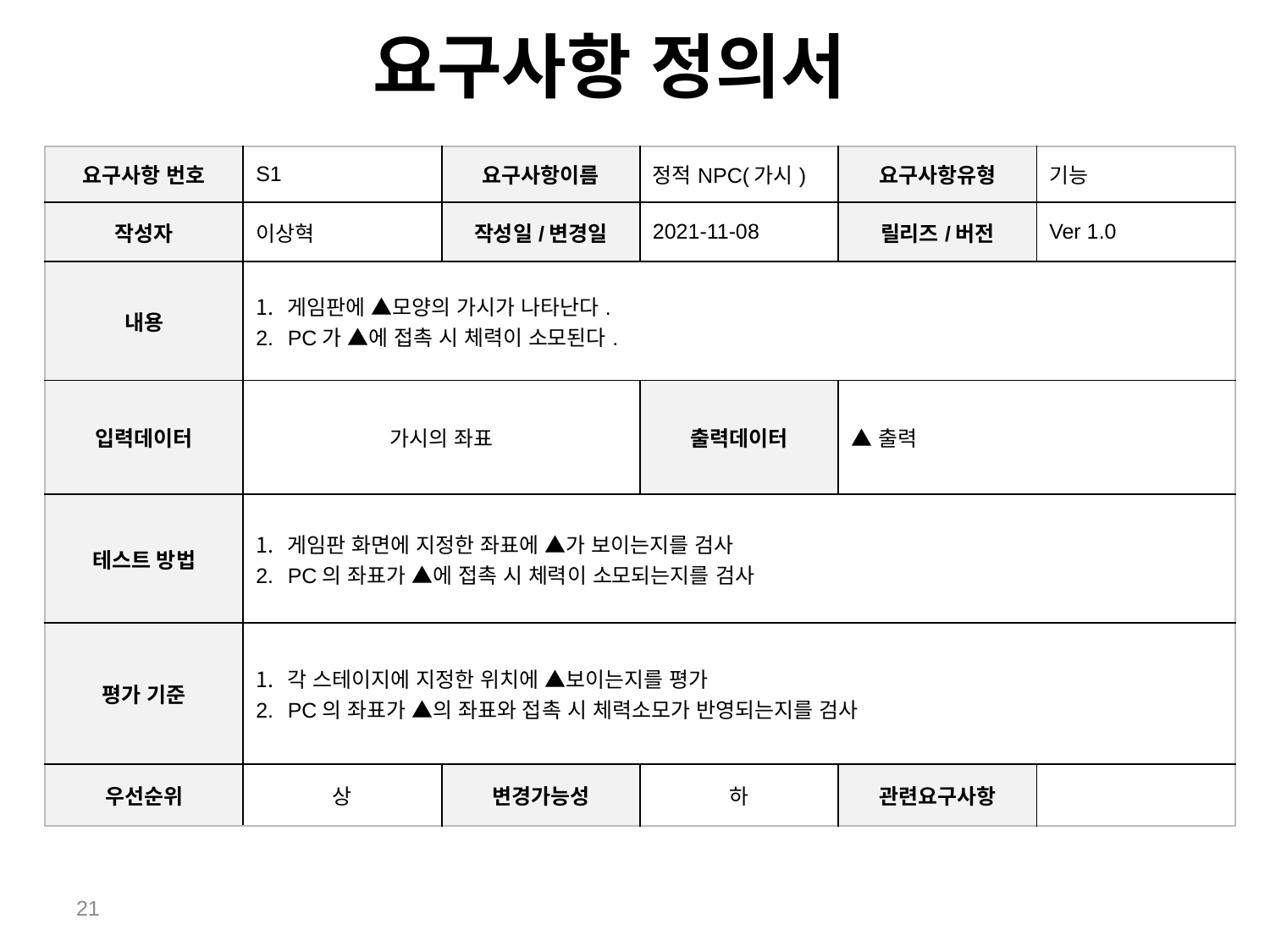

요구사항 정의서
| 요구사항 번호 | S1 | 요구사항이름 | 정적NPC(가시) | 요구사항유형 | 기능 |
| --- | --- | --- | --- | --- | --- |
| 작성자 | 이상혁 | 작성일/변경일 | 2021-11-08 | 릴리즈/버전 | Ver 1.0 |
| 내용 | 게임판에 ▲모양의 가시가 나타난다. PC가 ▲에 접촉 시 체력이 소모된다. |  |  |  |  |
| 입력데이터 | 가시의 좌표 |  | 출력데이터 | ▲출력 |  |
| 테스트 방법 | 게임판 화면에 지정한 좌표에 ▲가 보이는지를 검사 PC의 좌표가 ▲에 접촉 시 체력이 소모되는지를 검사 |  |  |  |  |
| 평가 기준 | 각 스테이지에 지정한 위치에 ▲보이는지를 평가 PC의 좌표가 ▲의 좌표와 접촉 시 체력소모가 반영되는지를 검사 |  |  |  |  |
| 우선순위 | 상 | 변경가능성 | 하 | 관련요구사항 |  |
21